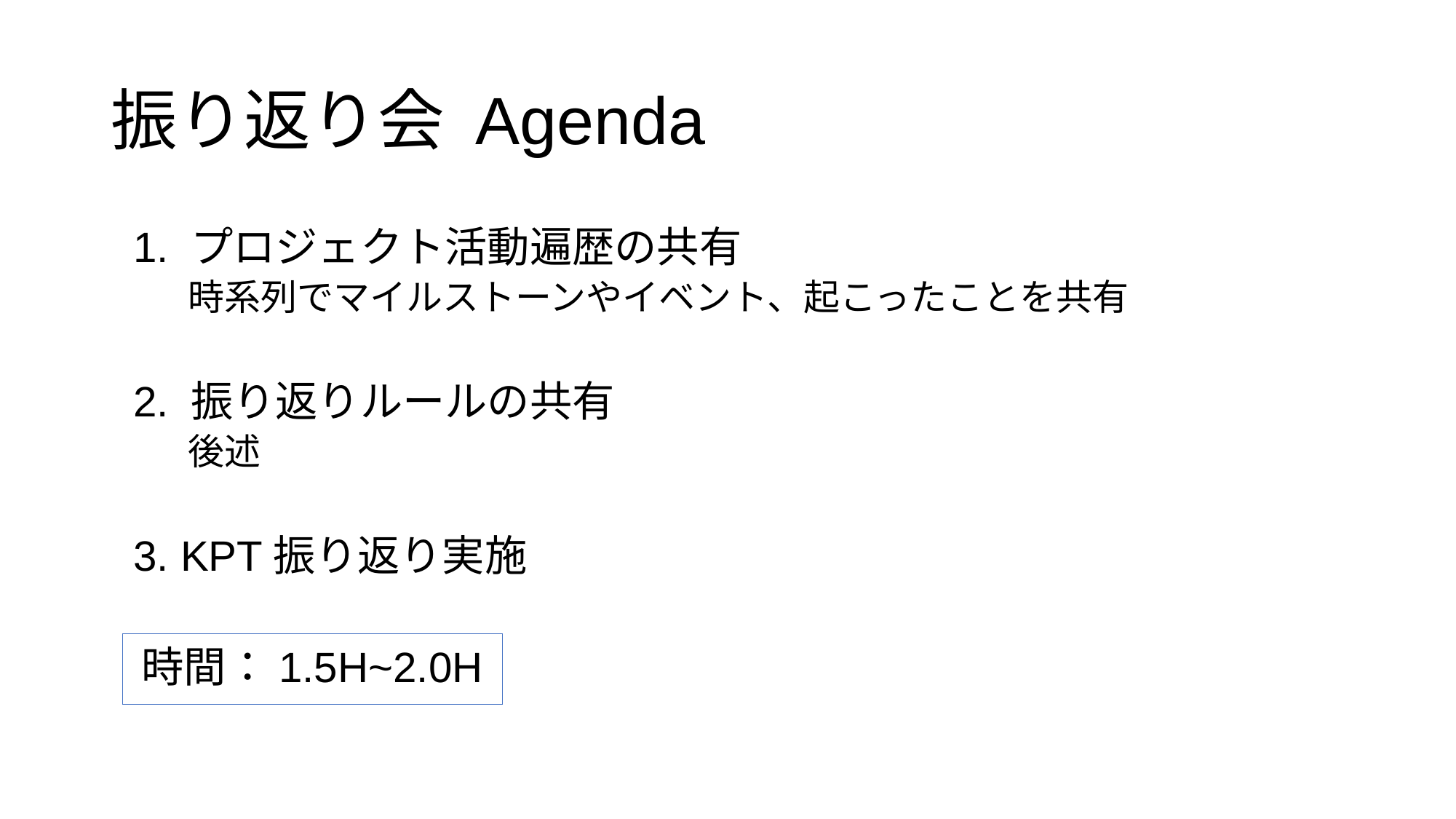

# 振り返り会 Agenda
1. プロジェクト活動遍歴の共有
時系列でマイルストーンやイベント、起こったことを共有

2. 振り返りルールの共有
後述

3. KPT振り返り実施

時間：1.5H~2.0H